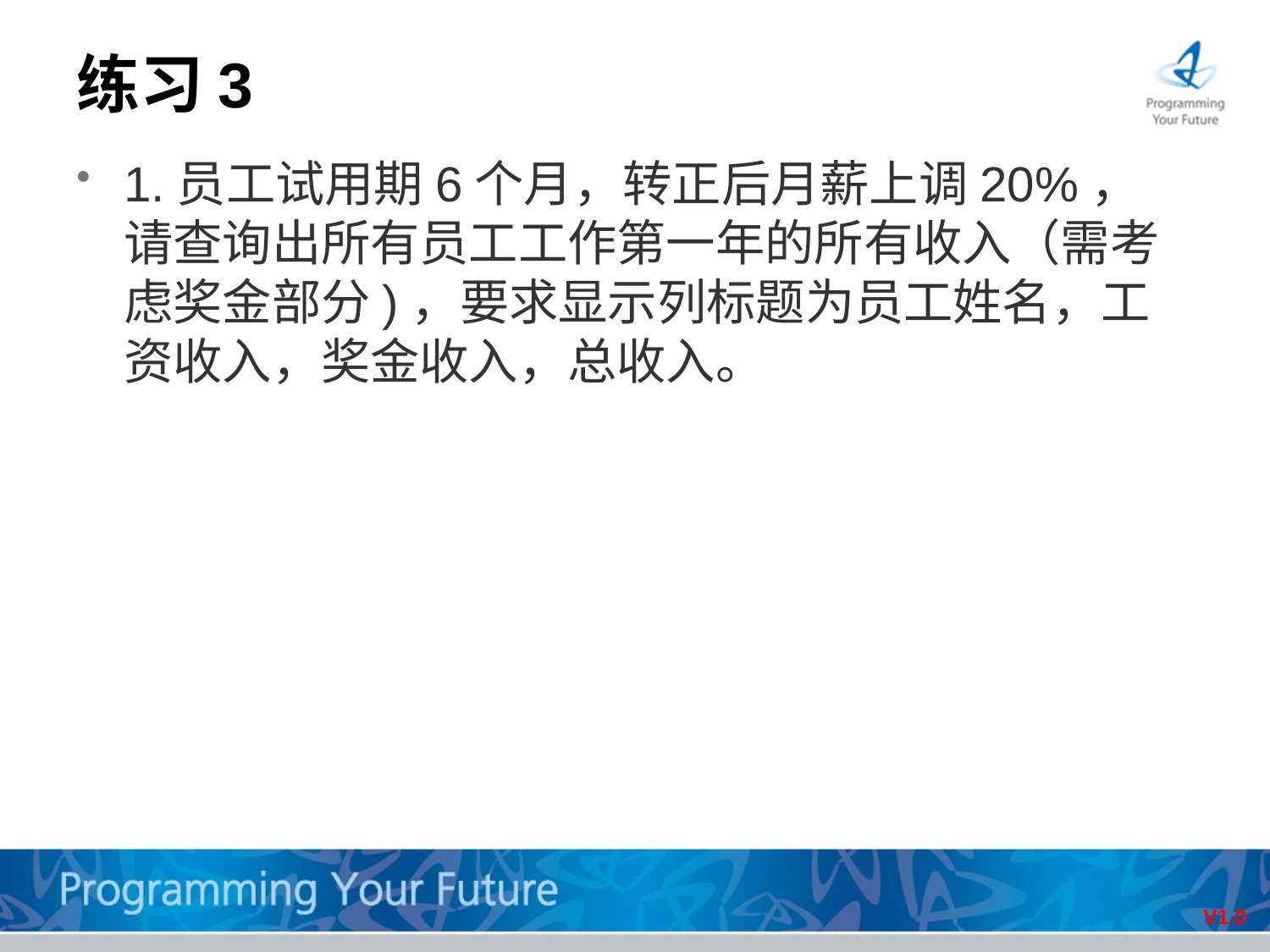

# 练习3
1.员工试用期6个月，转正后月薪上调20%，请查询出所有员工工作第一年的所有收入（需考虑奖金部分)，要求显示列标题为员工姓名，工资收入，奖金收入，总收入。